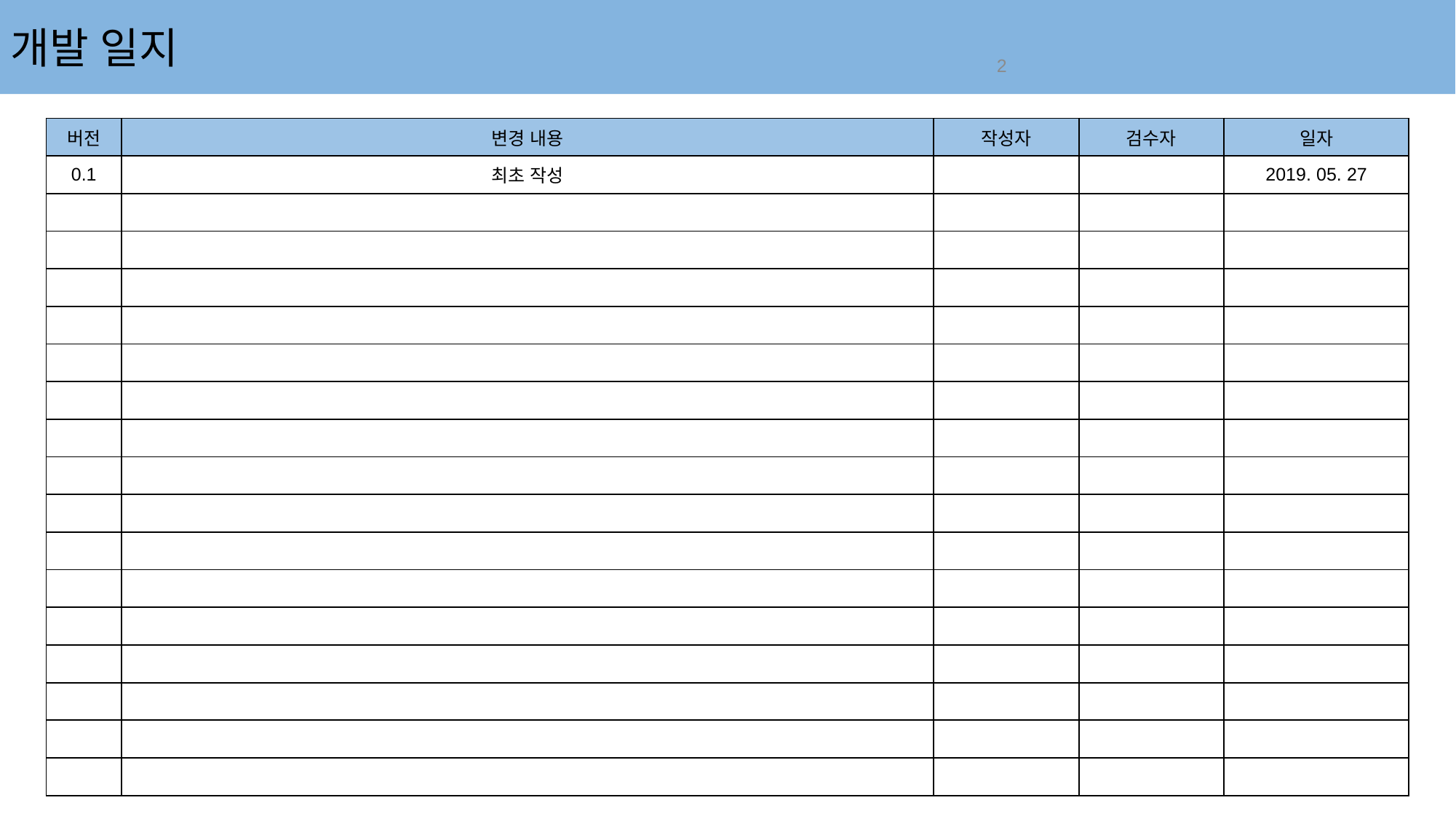

개발 일지
2
| 버전 | 변경 내용 | 작성자 | 검수자 | 일자 |
| --- | --- | --- | --- | --- |
| 0.1 | 최초 작성 |  |  | 2019. 05. 27 |
|  |  |  |  |  |
|  |  |  |  |  |
|  |  |  |  |  |
|  |  |  |  |  |
|  |  |  |  |  |
|  |  |  |  |  |
|  |  |  |  |  |
|  |  |  |  |  |
|  |  |  |  |  |
|  |  |  |  |  |
|  |  |  |  |  |
|  |  |  |  |  |
|  |  |  |  |  |
|  |  |  |  |  |
|  |  |  |  |  |
|  |  |  |  |  |